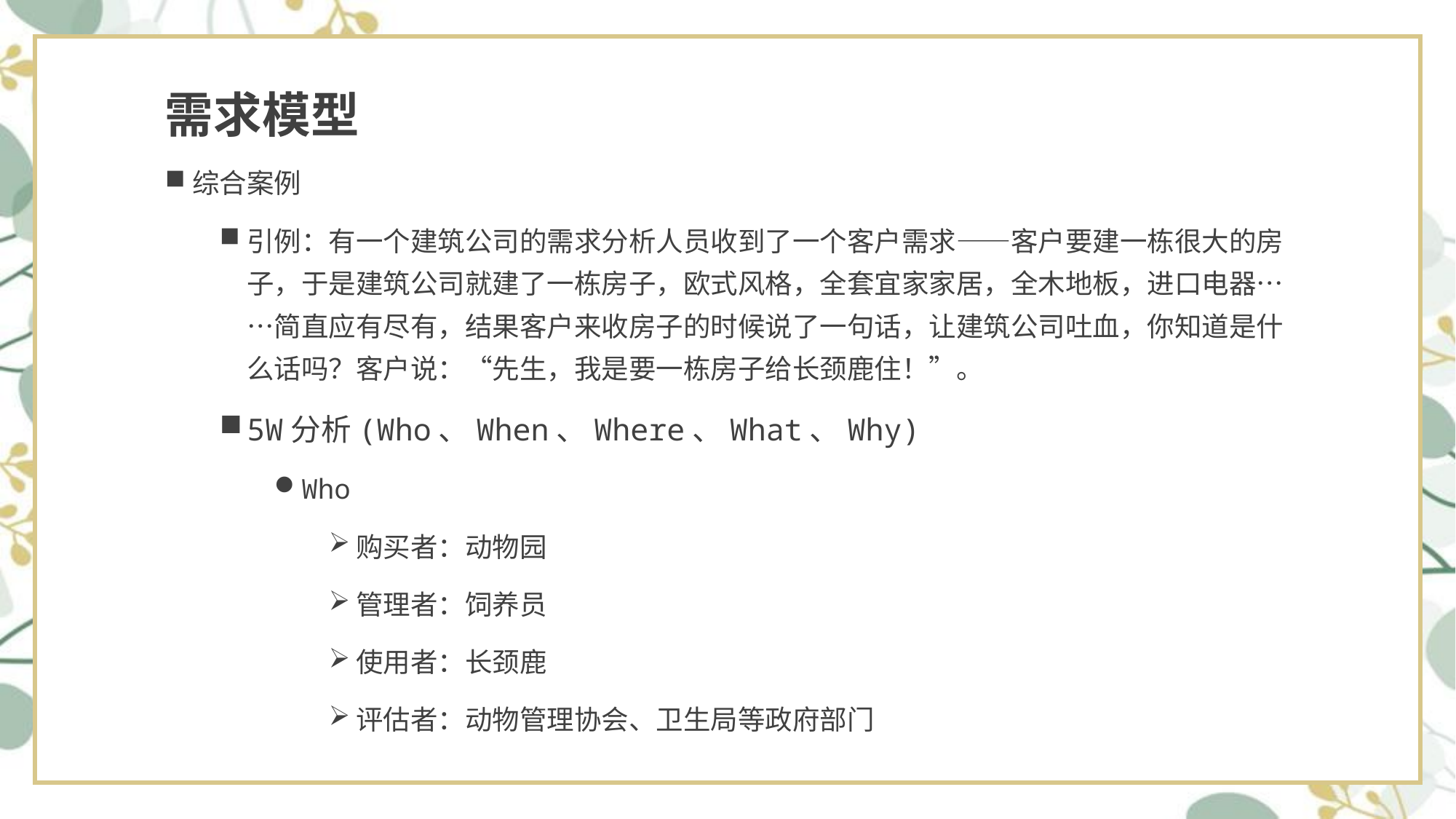

# 需求模型
综合案例
引例：有一个建筑公司的需求分析人员收到了一个客户需求——客户要建一栋很大的房子，于是建筑公司就建了一栋房子，欧式风格，全套宜家家居，全木地板，进口电器……简直应有尽有，结果客户来收房子的时候说了一句话，让建筑公司吐血，你知道是什么话吗？客户说：“先生，我是要一栋房子给长颈鹿住！”。
5W分析(Who、When、Where、What、Why)
Who
购买者：动物园
管理者：饲养员
使用者：长颈鹿
评估者：动物管理协会、卫生局等政府部门